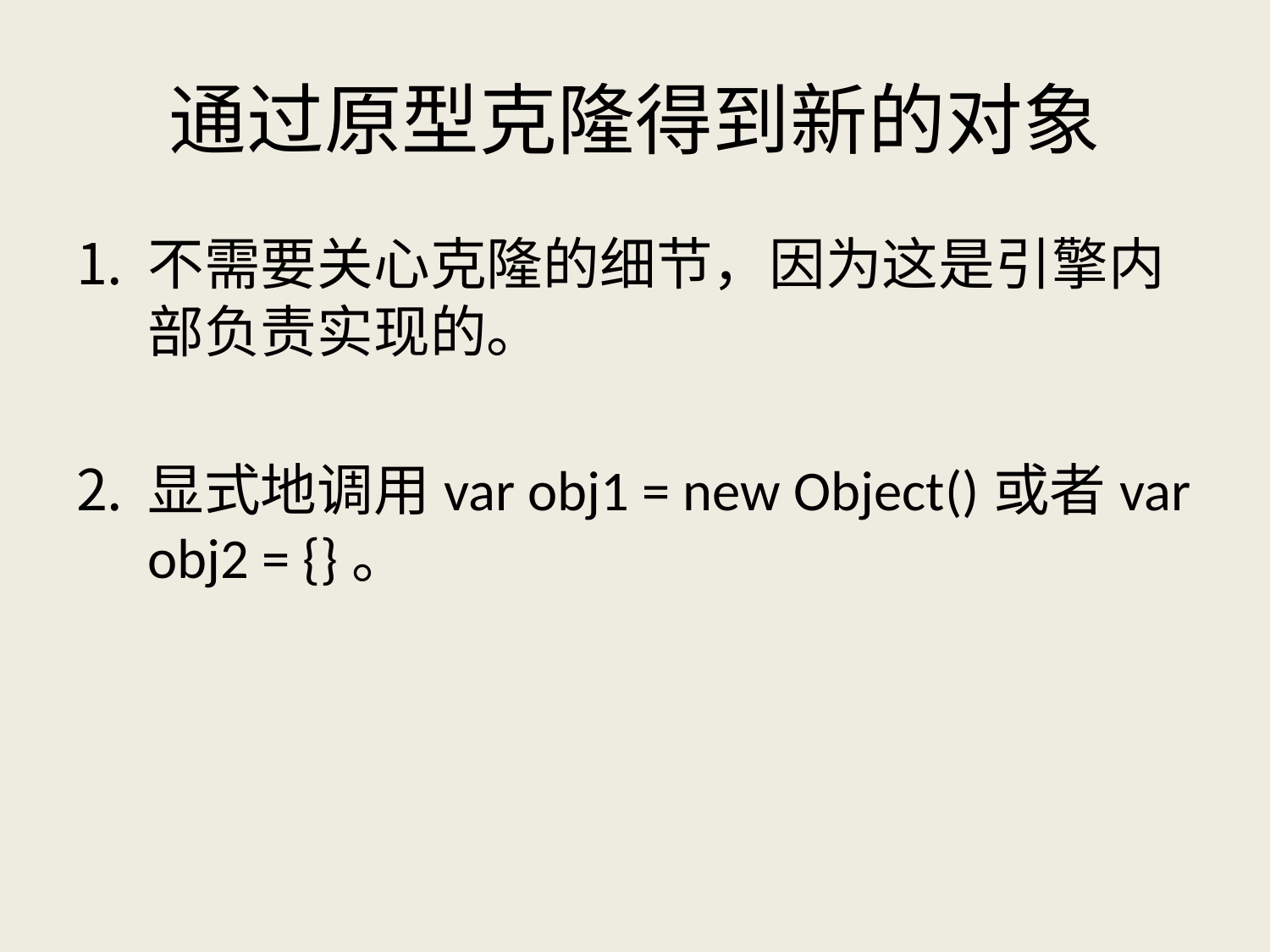

# 通过原型克隆得到新的对象
不需要关心克隆的细节，因为这是引擎内部负责实现的。

显式地调用var obj1 = new Object()或者var obj2 = {}。